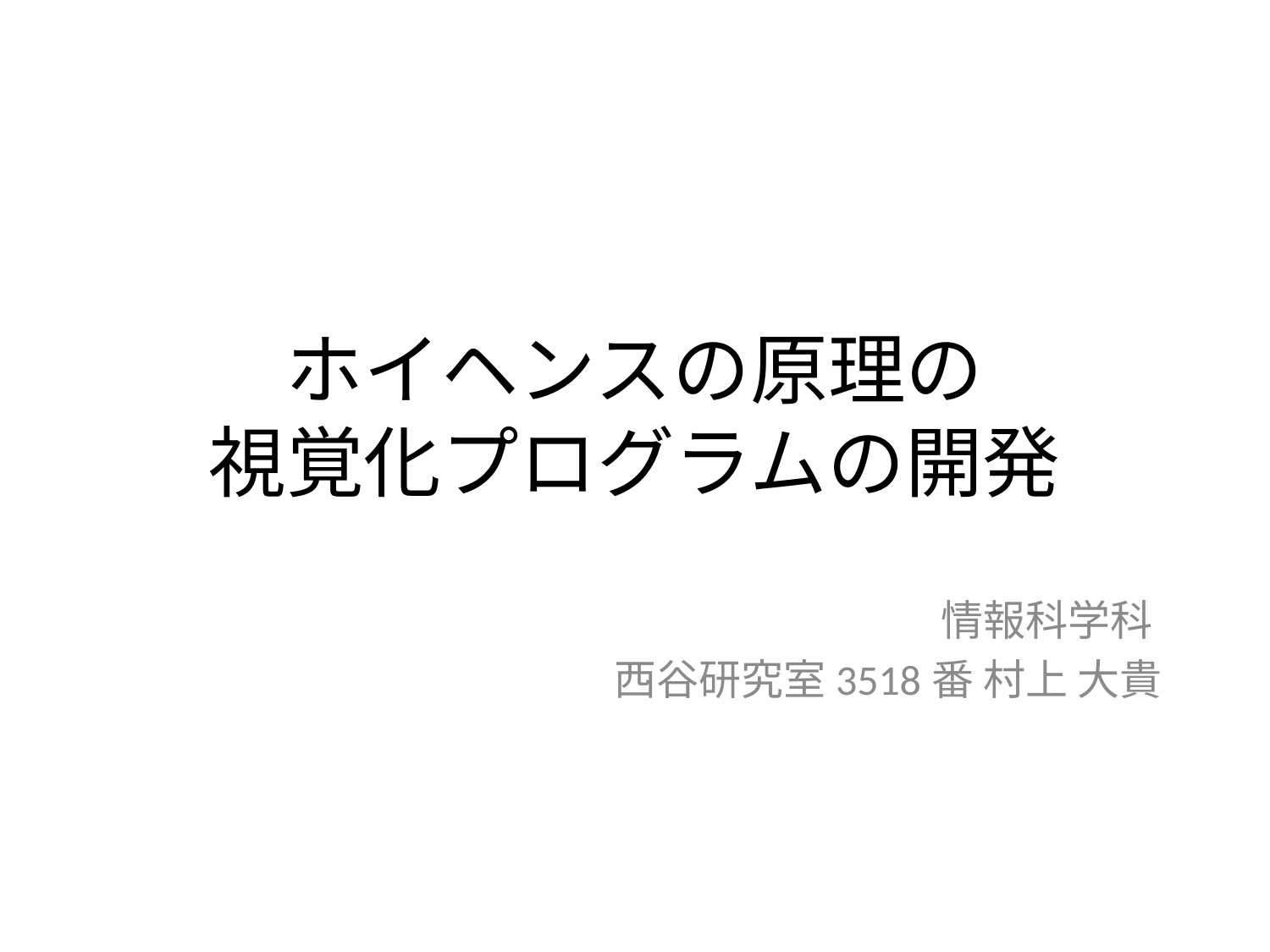

# ホイヘンスの原理の 視覚化プログラムの開発
情報科学科
西谷研究室3518番 村上 大貴